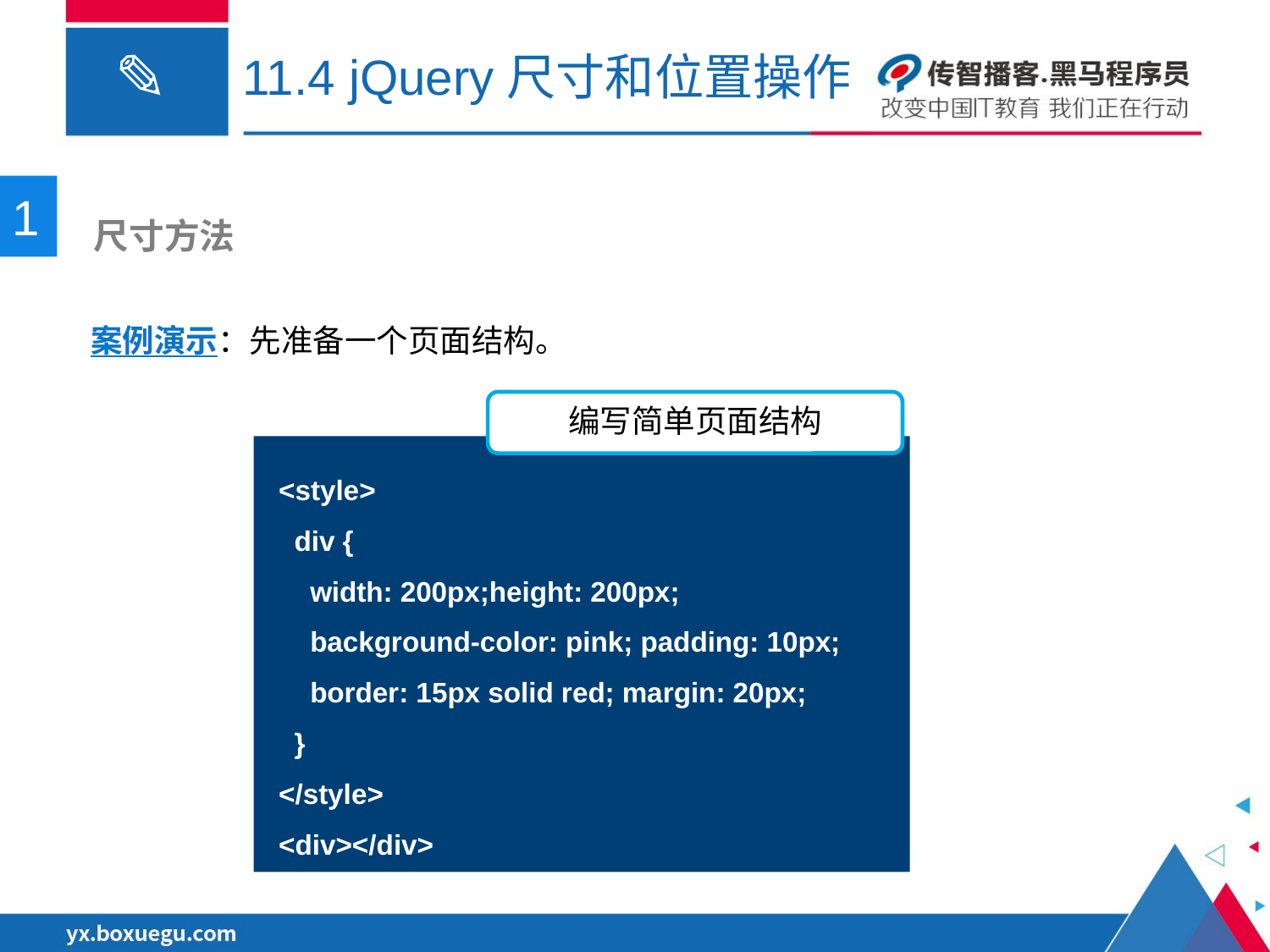

# 11.4 jQuery尺寸和位置操作

1
  尺寸方法
案例演示：先准备一个页面结构。
编写简单页面结构

<style>
  div {
    width: 200px;height: 200px;
    background-color: pink; padding: 10px;
    border: 15px solid red; margin: 20px;
  }
</style>
<div></div>